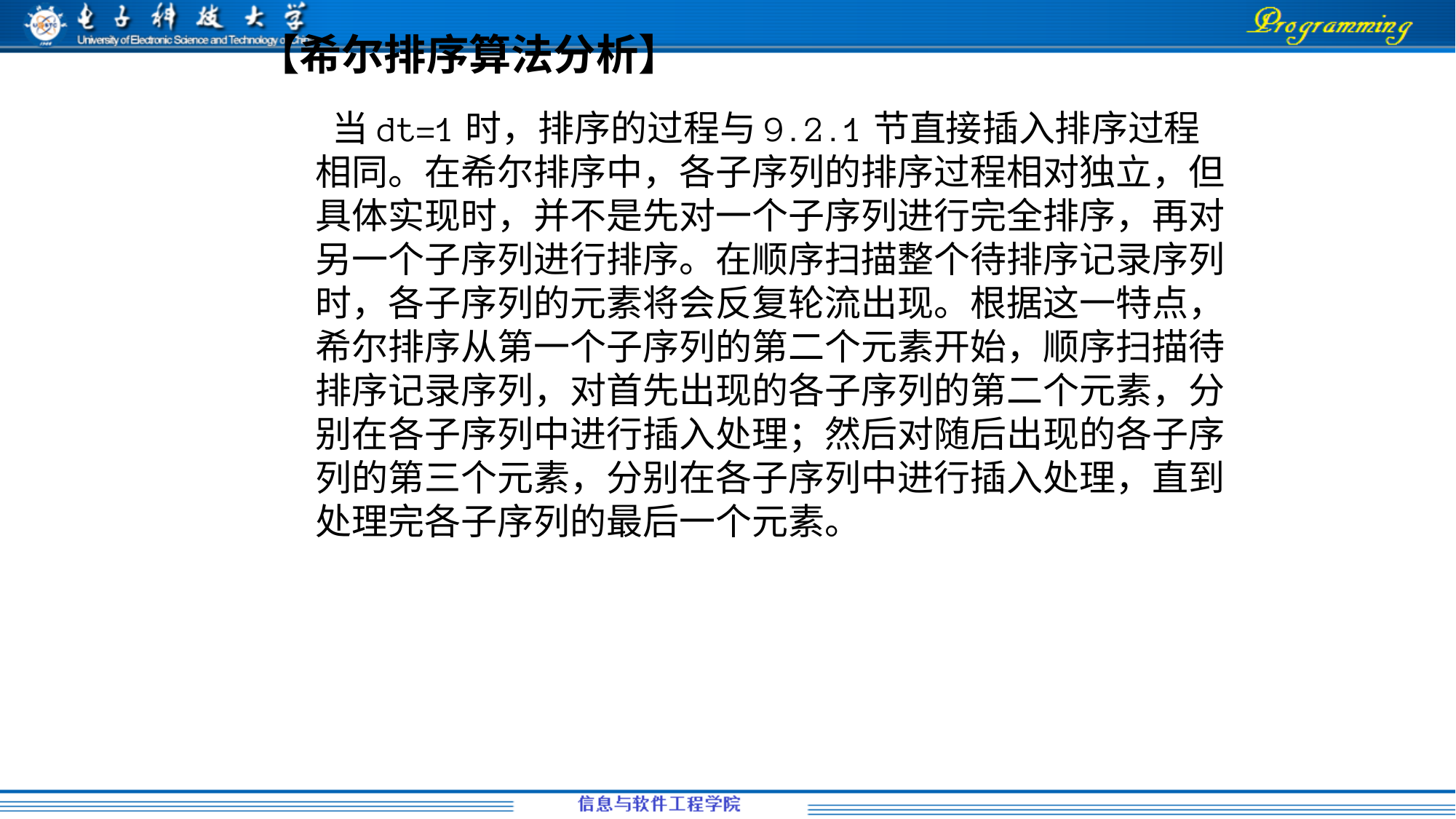

【希尔排序算法分析】
      当dt=1时，排序的过程与9.2.1节直接插入排序过程相同。在希尔排序中，各子序列的排序过程相对独立，但具体实现时，并不是先对一个子序列进行完全排序，再对另一个子序列进行排序。在顺序扫描整个待排序记录序列时，各子序列的元素将会反复轮流出现。根据这一特点，希尔排序从第一个子序列的第二个元素开始，顺序扫描待排序记录序列，对首先出现的各子序列的第二个元素，分别在各子序列中进行插入处理；然后对随后出现的各子序列的第三个元素，分别在各子序列中进行插入处理，直到处理完各子序列的最后一个元素。